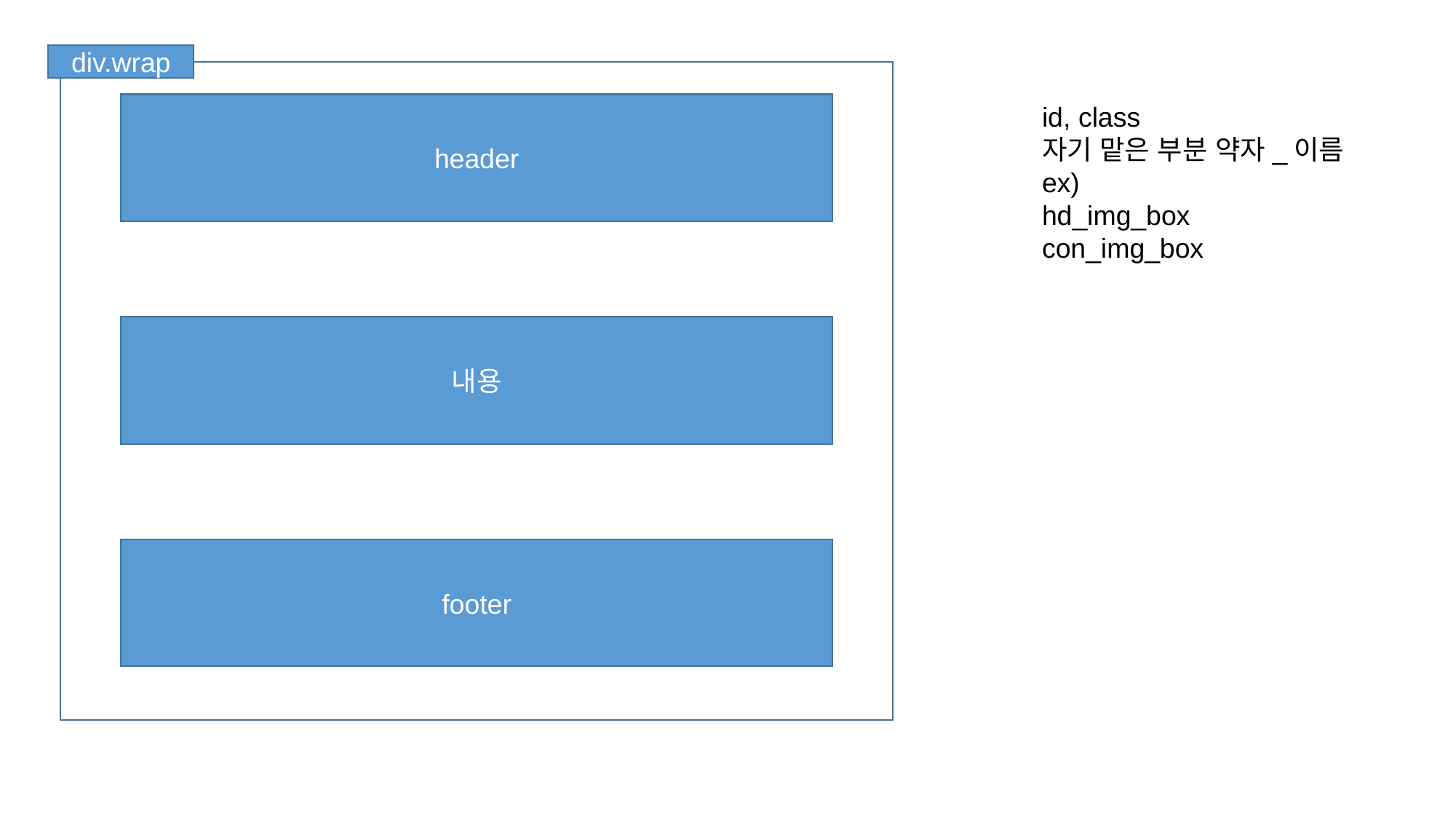

div.wrap

header
id, class
자기 맡은 부분 약자_이름
ex)
hd_img_box
con_img_box
내용
footer